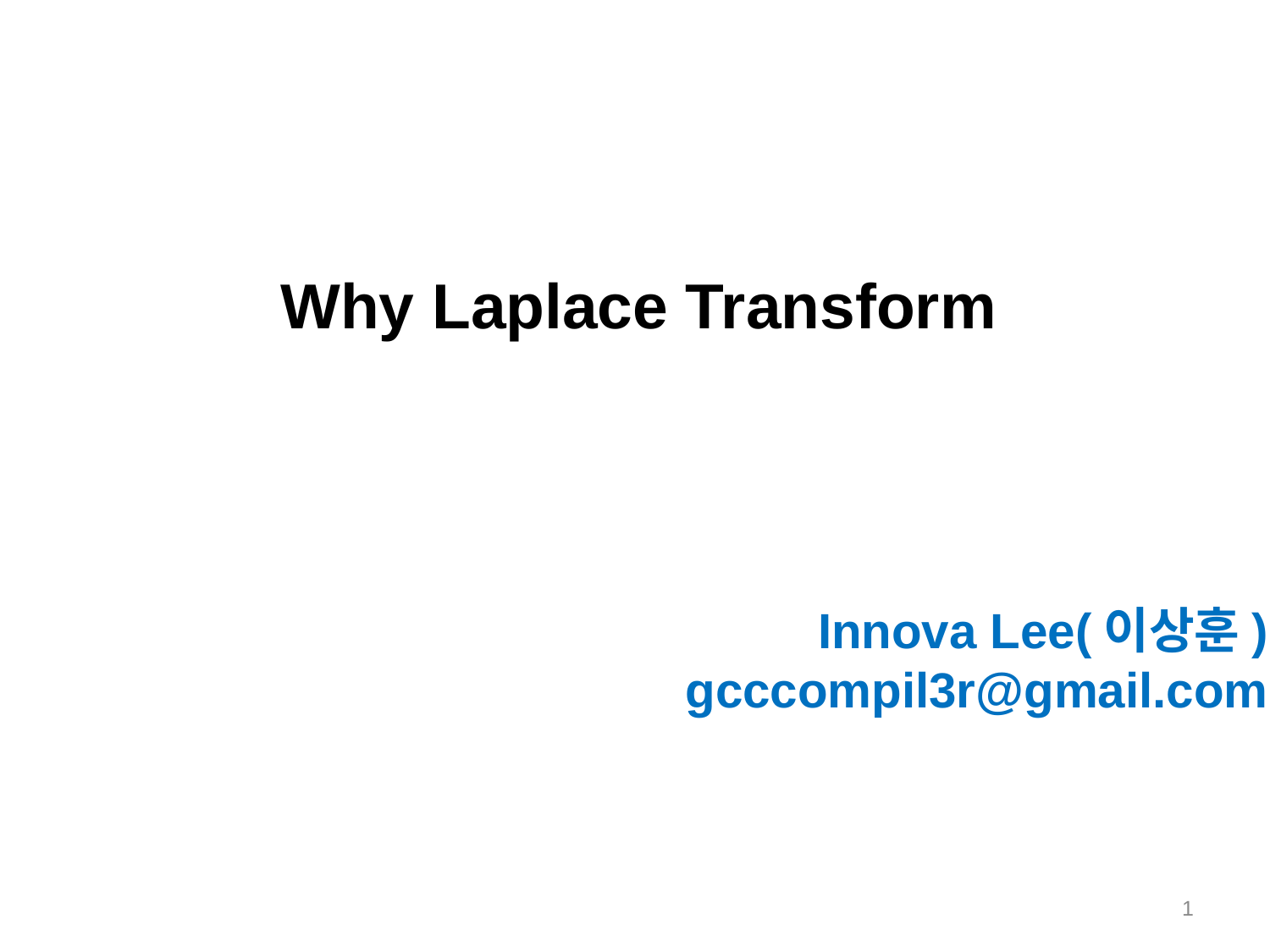

Why Laplace Transform
Innova Lee(이상훈)
gcccompil3r@gmail.com
1